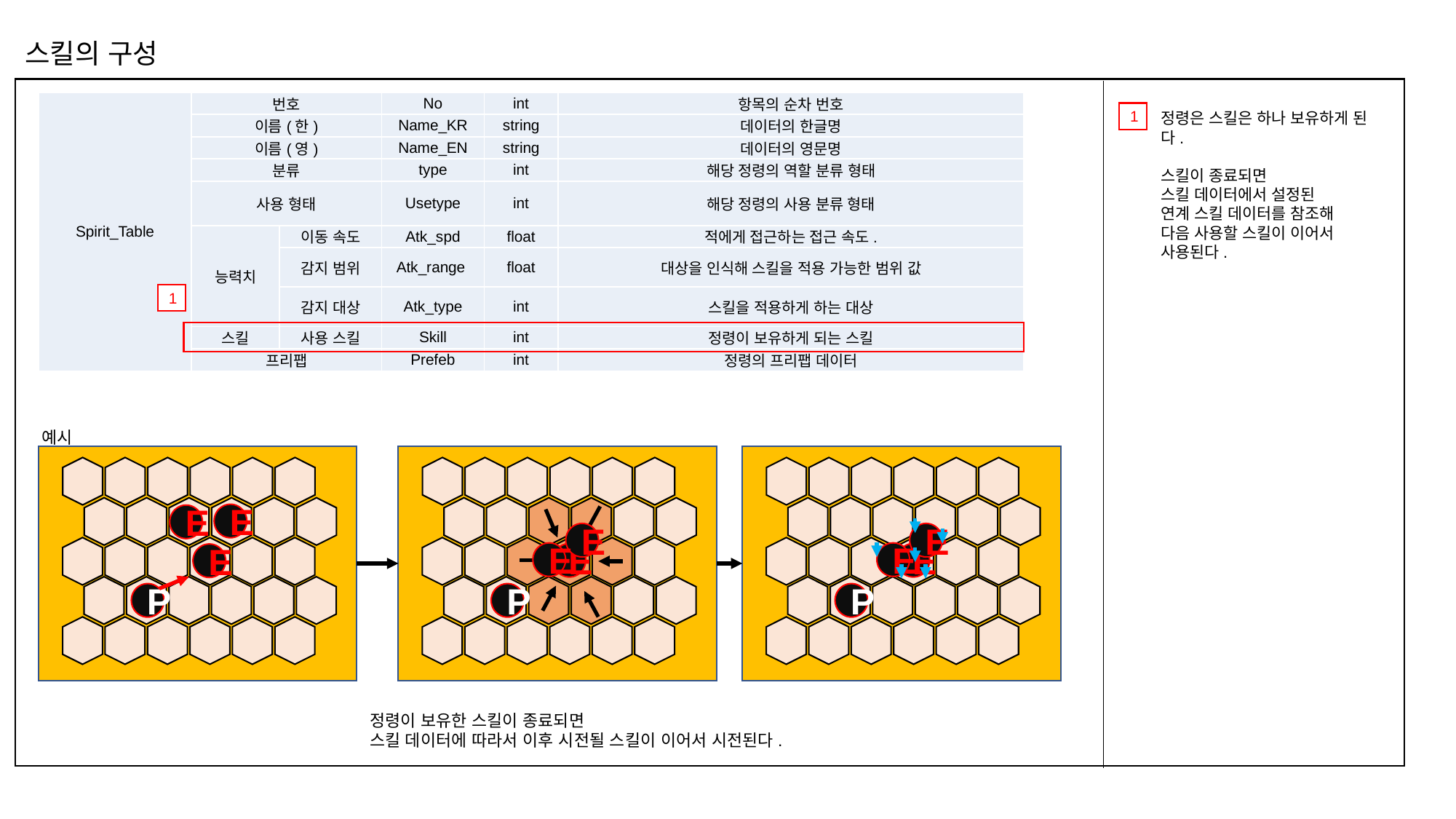

스킬의 구성

| Spirit\_Table | 번호 |  | No | int | 항목의 순차 번호 |
| --- | --- | --- | --- | --- | --- |
|  | 이름(한) |  | Name\_KR | string | 데이터의 한글명 |
|  | 이름(영) |  | Name\_EN | string | 데이터의 영문명 |
|  | 분류 |  | type | int | 해당 정령의 역할 분류 형태 |
|  | 사용 형태 |  | Usetype | int | 해당 정령의 사용 분류 형태 |
|  | 능력치 | 이동 속도 | Atk\_spd | float | 적에게 접근하는 접근 속도. |
|  |  | 감지 범위 | Atk\_range | float | 대상을 인식해 스킬을 적용 가능한 범위 값 |
|  |  | 감지 대상 | Atk\_type | int | 스킬을 적용하게 하는 대상 |
|  | 스킬 | 사용 스킬 | Skill | int | 정령이 보유하게 되는 스킬 |
|  | 프리팹 |  | Prefeb | int | 정령의 프리팹 데이터 |
1
정령은 스킬은 하나 보유하게 된다.

스킬이 종료되면
스킬 데이터에서 설정된
연계 스킬 데이터를 참조해
다음 사용할 스킬이 이어서 사용된다.

1

예시

E
E
E
E

E
E
E
E
E

P
P
P

정령이 보유한 스킬이 종료되면
스킬 데이터에 따라서 이후 시전될 스킬이 이어서 시전된다.